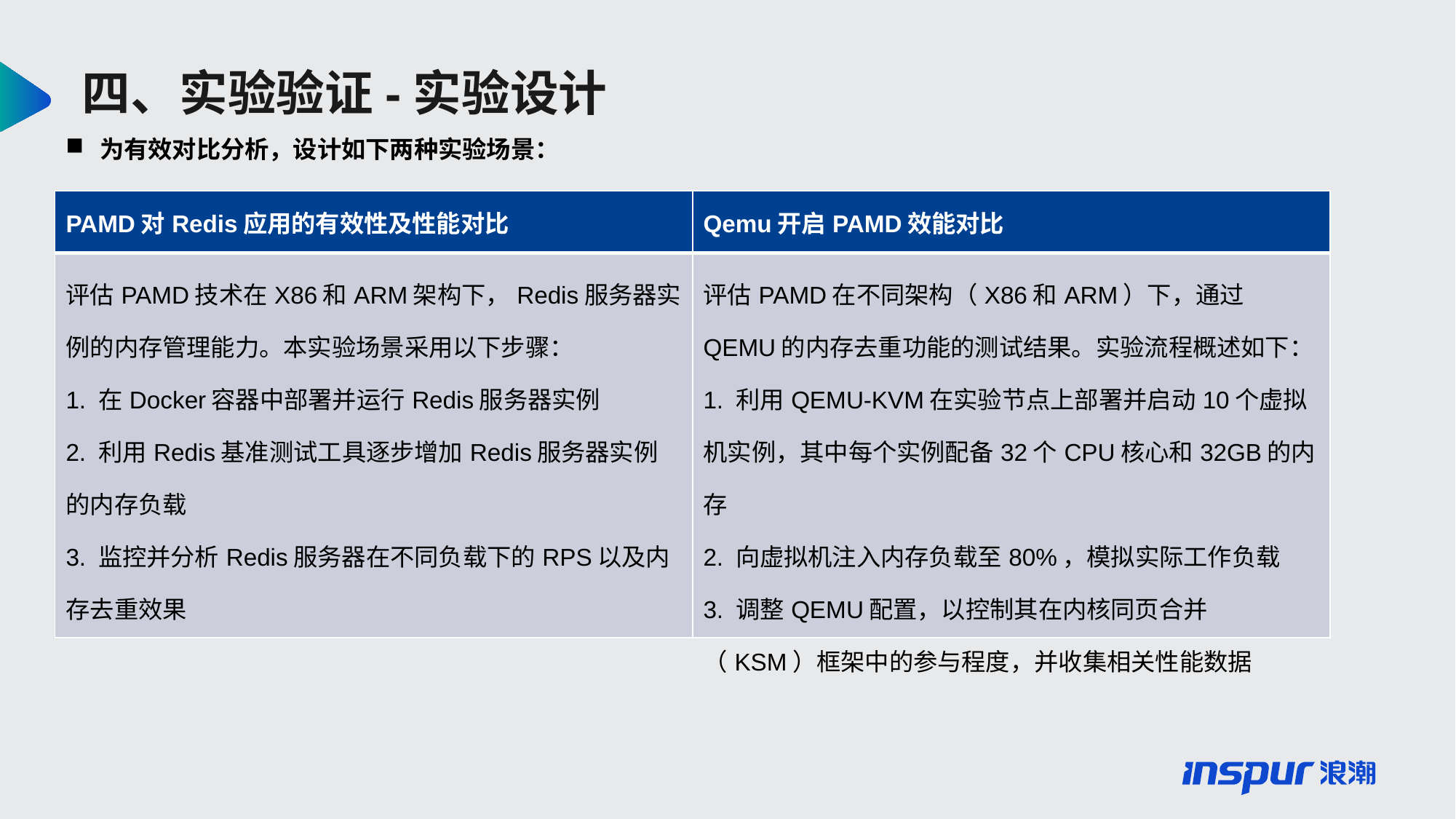

四、实验验证-实验设计

为有效对比分析，设计如下两种实验场景：
| PAMD对Redis应用的有效性及性能对比 | Qemu开启PAMD效能对比 |
| --- | --- |
| 评估PAMD技术在X86和ARM架构下，Redis服务器实例的内存管理能力。本实验场景采用以下步骤： 1. 在Docker容器中部署并运行Redis服务器实例 2. 利用Redis基准测试工具逐步增加Redis服务器实例的内存负载 3. 监控并分析Redis服务器在不同负载下的RPS以及内存去重效果 | 评估PAMD在不同架构（X86和ARM）下，通过QEMU的内存去重功能的测试结果。实验流程概述如下： 1. 利用QEMU-KVM在实验节点上部署并启动10个虚拟机实例，其中每个实例配备32个CPU核心和32GB的内存 2. 向虚拟机注入内存负载至80%，模拟实际工作负载 3. 调整QEMU配置，以控制其在内核同页合并（KSM）框架中的参与程度，并收集相关性能数据 |